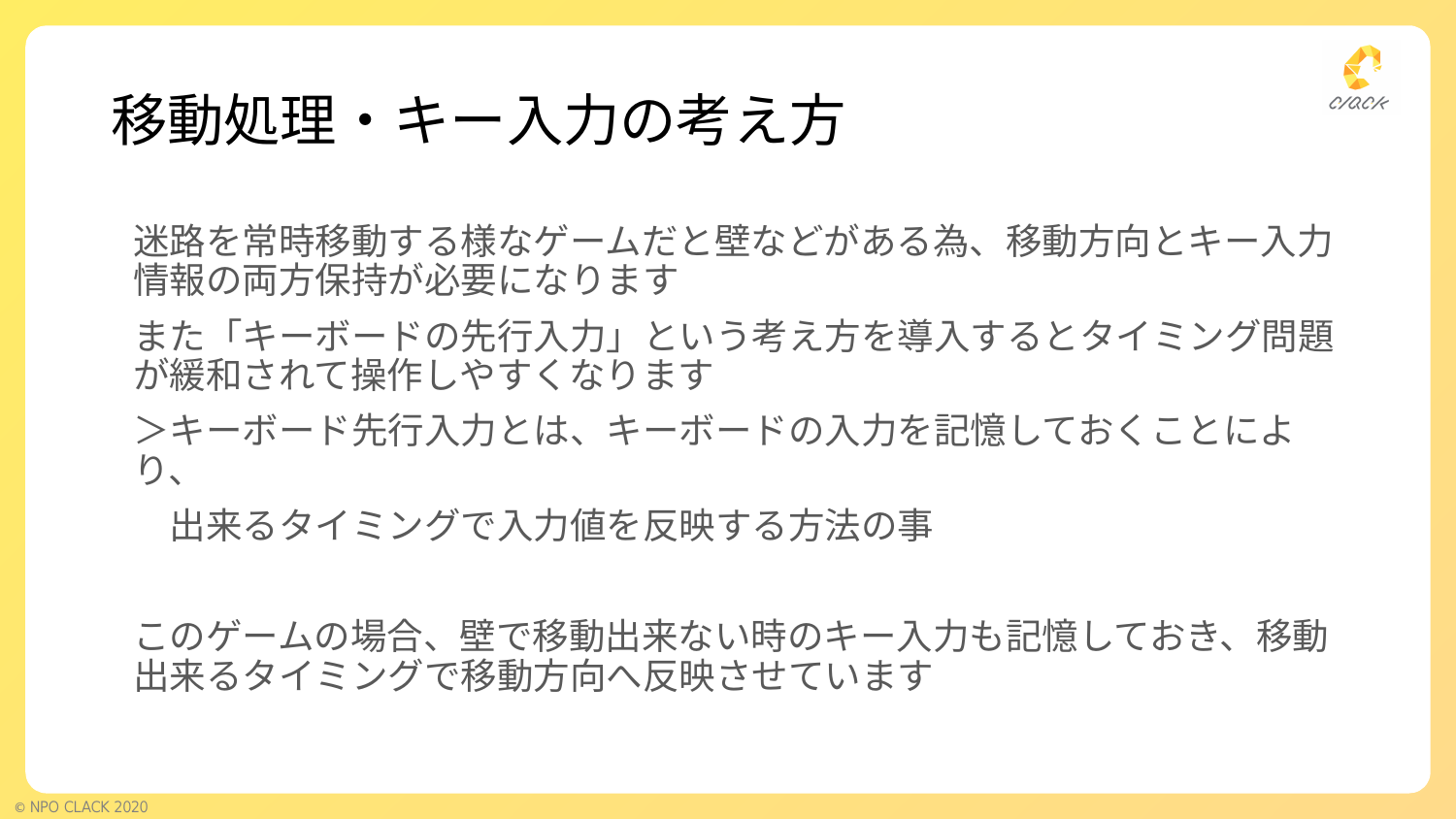

# 移動処理・キー入力の考え方
迷路を常時移動する様なゲームだと壁などがある為、移動方向とキー入力情報の両方保持が必要になります
また「キーボードの先行入力」という考え方を導入するとタイミング問題が緩和されて操作しやすくなります
＞キーボード先行入力とは、キーボードの入力を記憶しておくことにより、
　出来るタイミングで入力値を反映する方法の事

このゲームの場合、壁で移動出来ない時のキー入力も記憶しておき、移動出来るタイミングで移動方向へ反映させています